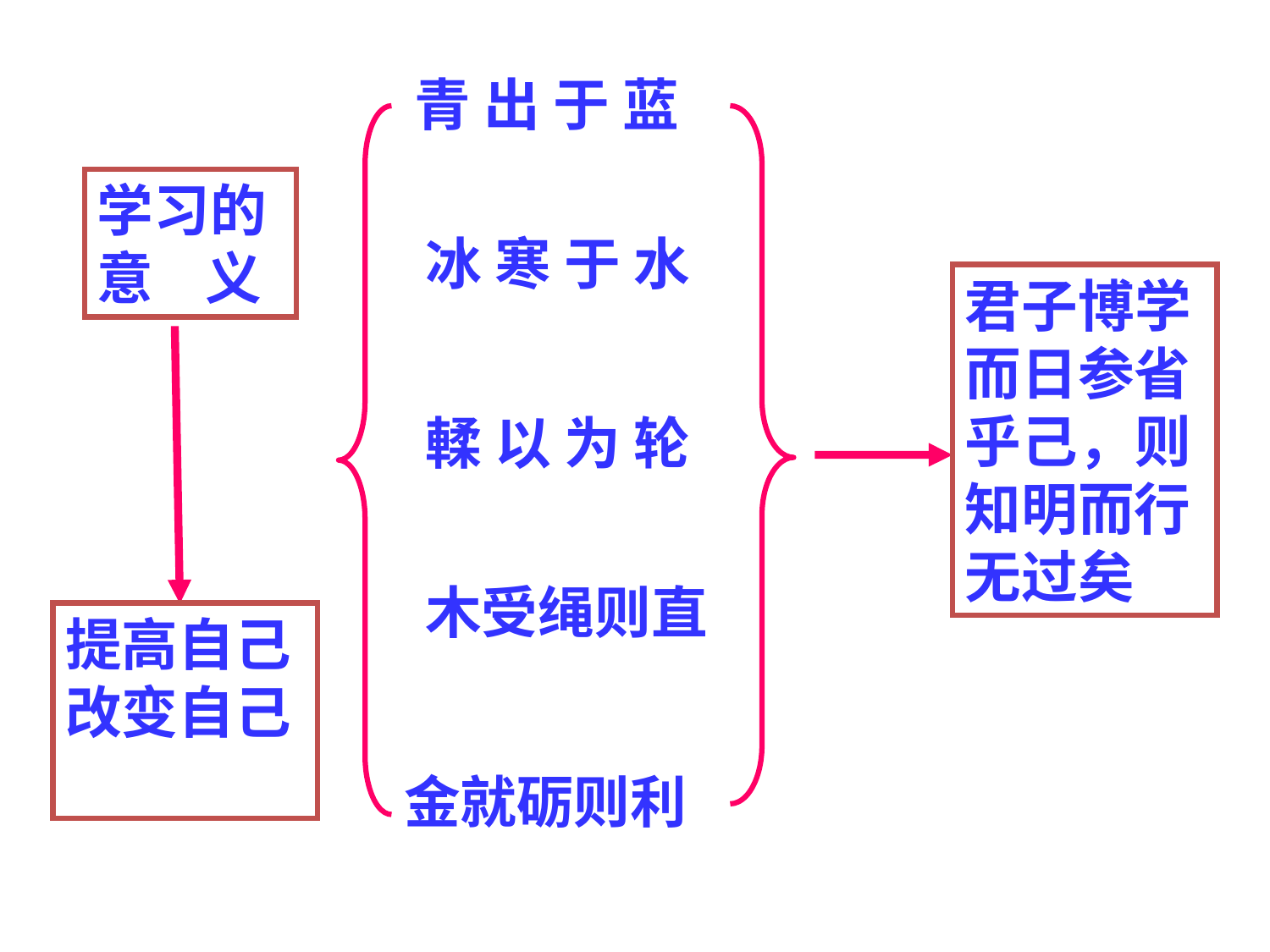

青 出 于 蓝

学习的意    义
冰 寒 于 水
君子博学而日参省乎己，则知明而行无过矣

輮 以 为 轮

木受绳则直
提高自己改变自己
金就砺则利